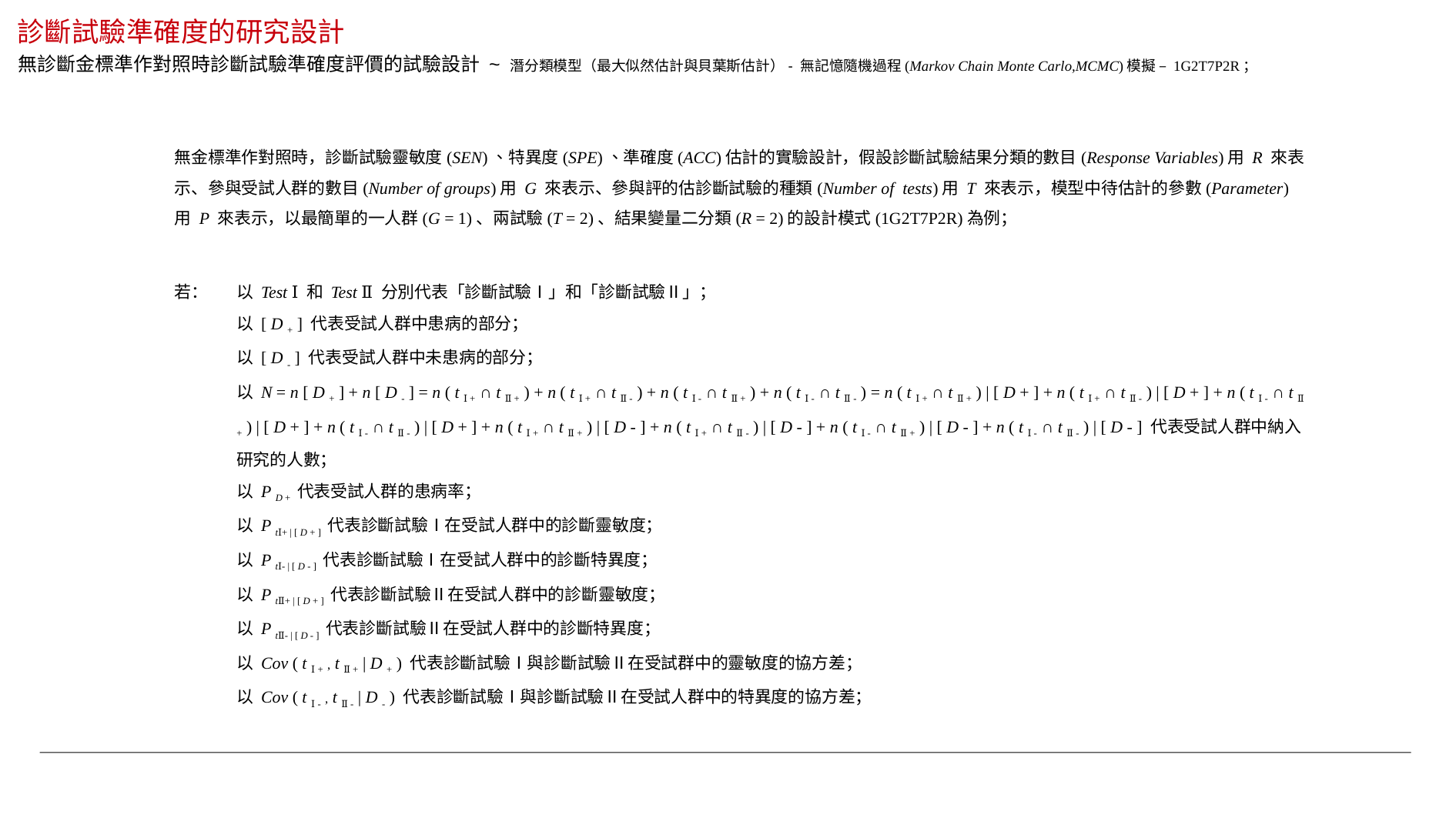

診斷試驗準確度的研究設計
無診斷金標準作對照時診斷試驗準確度評價的試驗設計 ~ 潛分類模型（最大似然估計與貝葉斯估計）- 無記憶隨機過程(Markov Chain Monte Carlo,MCMC)模擬 – 1G2T7P2R；
無金標準作對照時，診斷試驗靈敏度(SEN)、特異度(SPE)、準確度(ACC)估計的實驗設計，假設診斷試驗結果分類的數目(Response Variables)用 R 來表示、參與受試人群的數目(Number of groups)用 G 來表示、參與評的估診斷試驗的種類(Number of  tests)用 T 來表示，模型中待估計的參數(Parameter)用 P 來表示，以最簡單的一人群(G = 1)、兩試驗(T = 2)、結果變量二分類(R = 2)的設計模式(1G2T7P2R)為例；
以 Test Ⅰ 和 Test Ⅱ 分別代表「診斷試驗Ⅰ」和「診斷試驗Ⅱ」；
以 [ D + ] 代表受試人群中患病的部分；
以 [ D - ] 代表受試人群中未患病的部分；
以 N = n [ D + ] + n [ D - ] = n ( t Ⅰ + ∩ t Ⅱ + ) + n ( t Ⅰ + ∩ t Ⅱ - ) + n ( t Ⅰ - ∩ t Ⅱ + ) + n ( t Ⅰ - ∩ t Ⅱ - ) = n ( t Ⅰ + ∩ t Ⅱ + ) | [ D + ] + n ( t Ⅰ + ∩ t Ⅱ - ) | [ D + ] + n ( t Ⅰ - ∩ t Ⅱ + ) | [ D + ] + n ( t Ⅰ - ∩ t Ⅱ - ) | [ D + ] + n ( t Ⅰ + ∩ t Ⅱ + ) | [ D - ] + n ( t Ⅰ + ∩ t Ⅱ - ) | [ D - ] + n ( t Ⅰ - ∩ t Ⅱ + ) | [ D - ] + n ( t Ⅰ - ∩ t Ⅱ - ) | [ D - ] 代表受試人群中納入研究的人數；
以 P D + 代表受試人群的患病率；
以 P tⅠ+ | [ D + ] 代表診斷試驗Ⅰ在受試人群中的診斷靈敏度；
以 P tⅠ- | [ D - ] 代表診斷試驗Ⅰ在受試人群中的診斷特異度；
以 P tⅡ+ | [ D + ] 代表診斷試驗Ⅱ在受試人群中的診斷靈敏度；
以 P tⅡ- | [ D - ] 代表診斷試驗Ⅱ在受試人群中的診斷特異度；
以 Cov ( t Ⅰ + , t Ⅱ + | D + ) 代表診斷試驗Ⅰ與診斷試驗Ⅱ在受試群中的靈敏度的協方差；
以 Cov ( t Ⅰ - , t Ⅱ - | D - ) 代表診斷試驗Ⅰ與診斷試驗Ⅱ在受試人群中的特異度的協方差；
若：